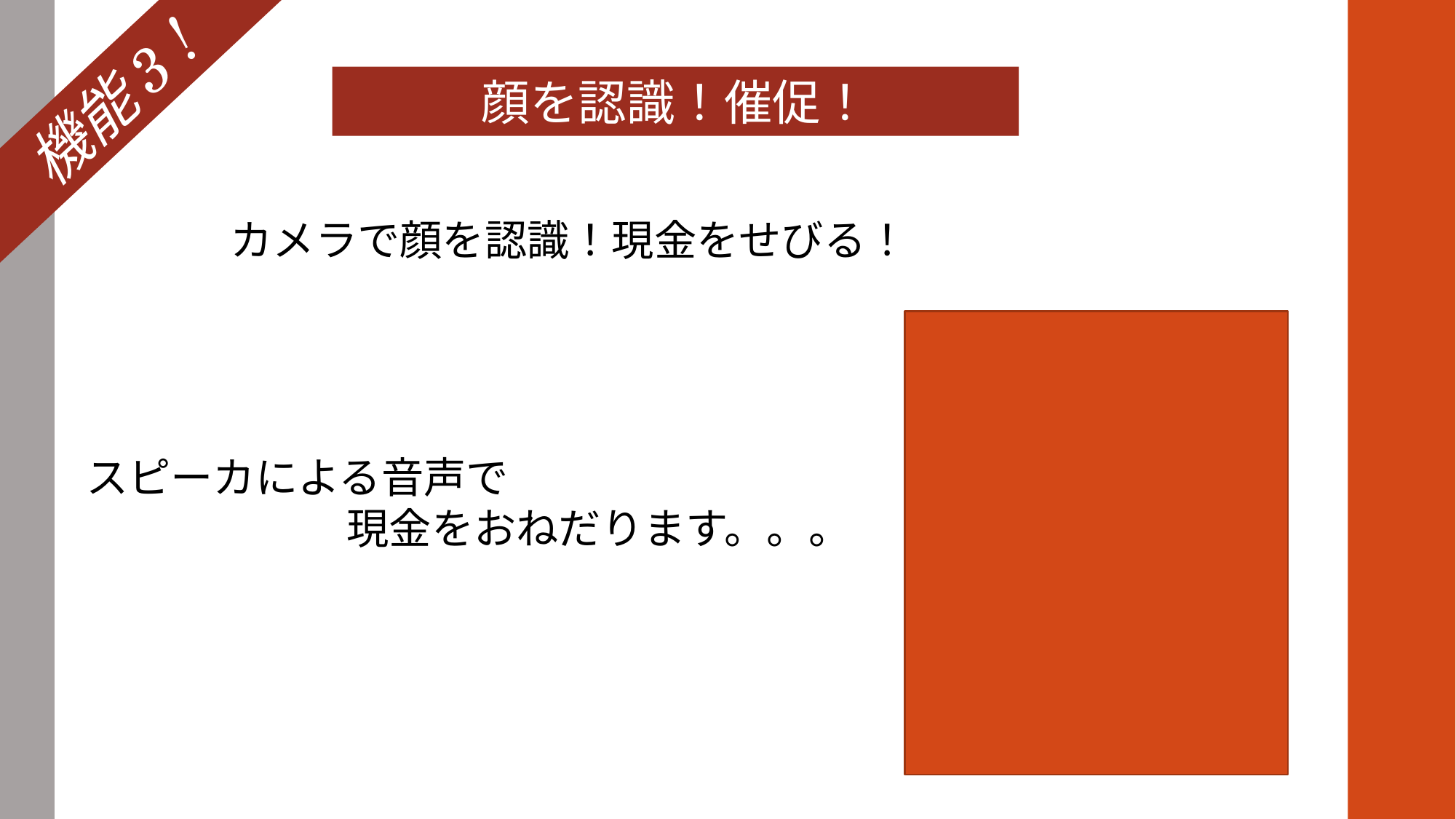

機能3 !
顔を認識！催促！
カメラで顔を認識！現金をせびる！

スピーカによる音声で
現金をおねだります。。。